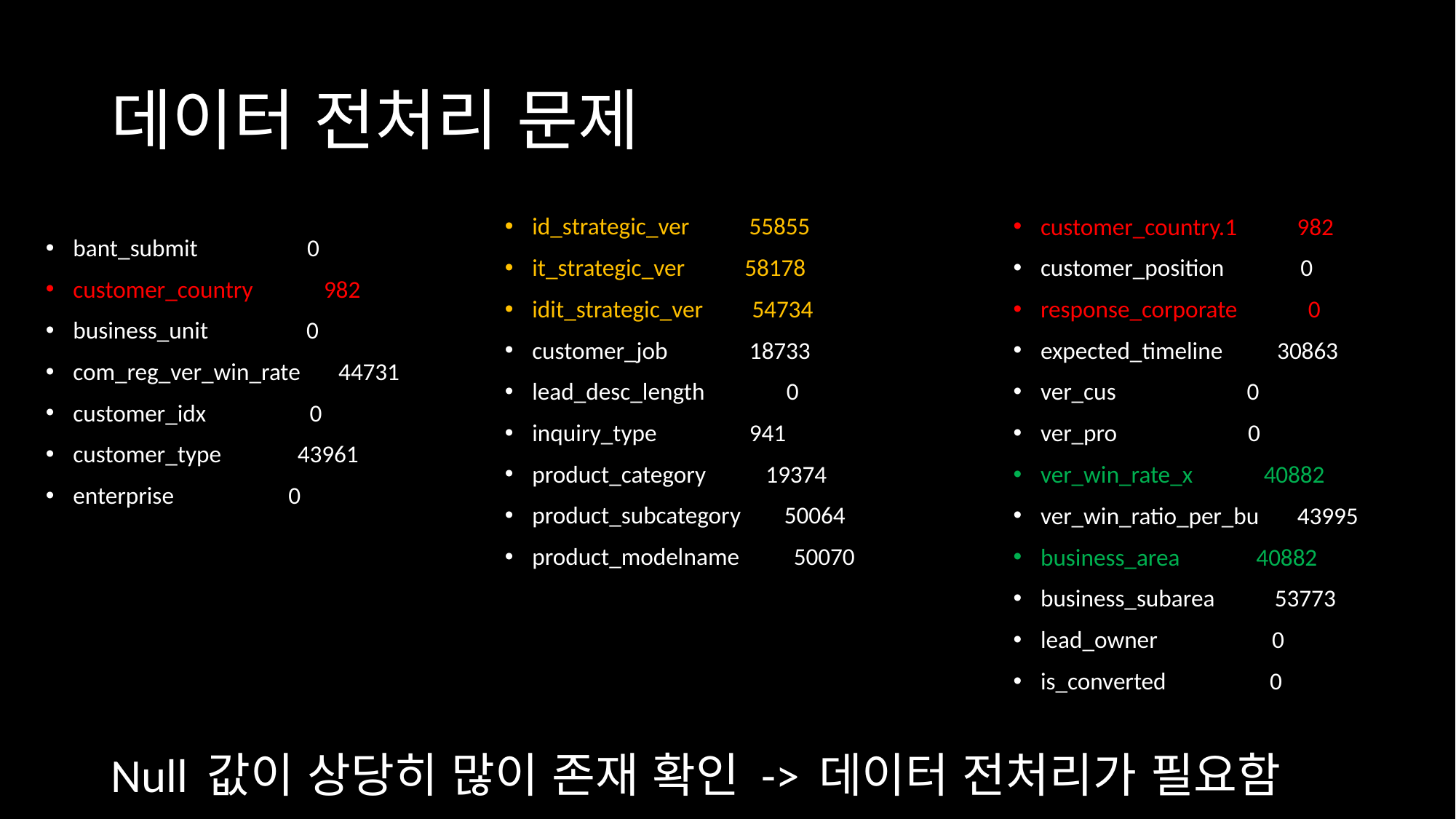

# 데이터 전처리 문제
id_strategic_ver           55855
it_strategic_ver           58178
idit_strategic_ver         54734
customer_job               18733
lead_desc_length               0
inquiry_type                 941
product_category           19374
product_subcategory        50064
product_modelname          50070
customer_country.1           982
customer_position              0
response_corporate             0
expected_timeline          30863
ver_cus                        0
ver_pro                        0
ver_win_rate_x             40882
ver_win_ratio_per_bu       43995
business_area              40882
business_subarea           53773
lead_owner                     0
is_converted                   0
bant_submit                    0
customer_country             982
business_unit                  0
com_reg_ver_win_rate       44731
customer_idx                   0
customer_type              43961
enterprise                     0

Null 값이 상당히 많이 존재 확인 -> 데이터 전처리가 필요함